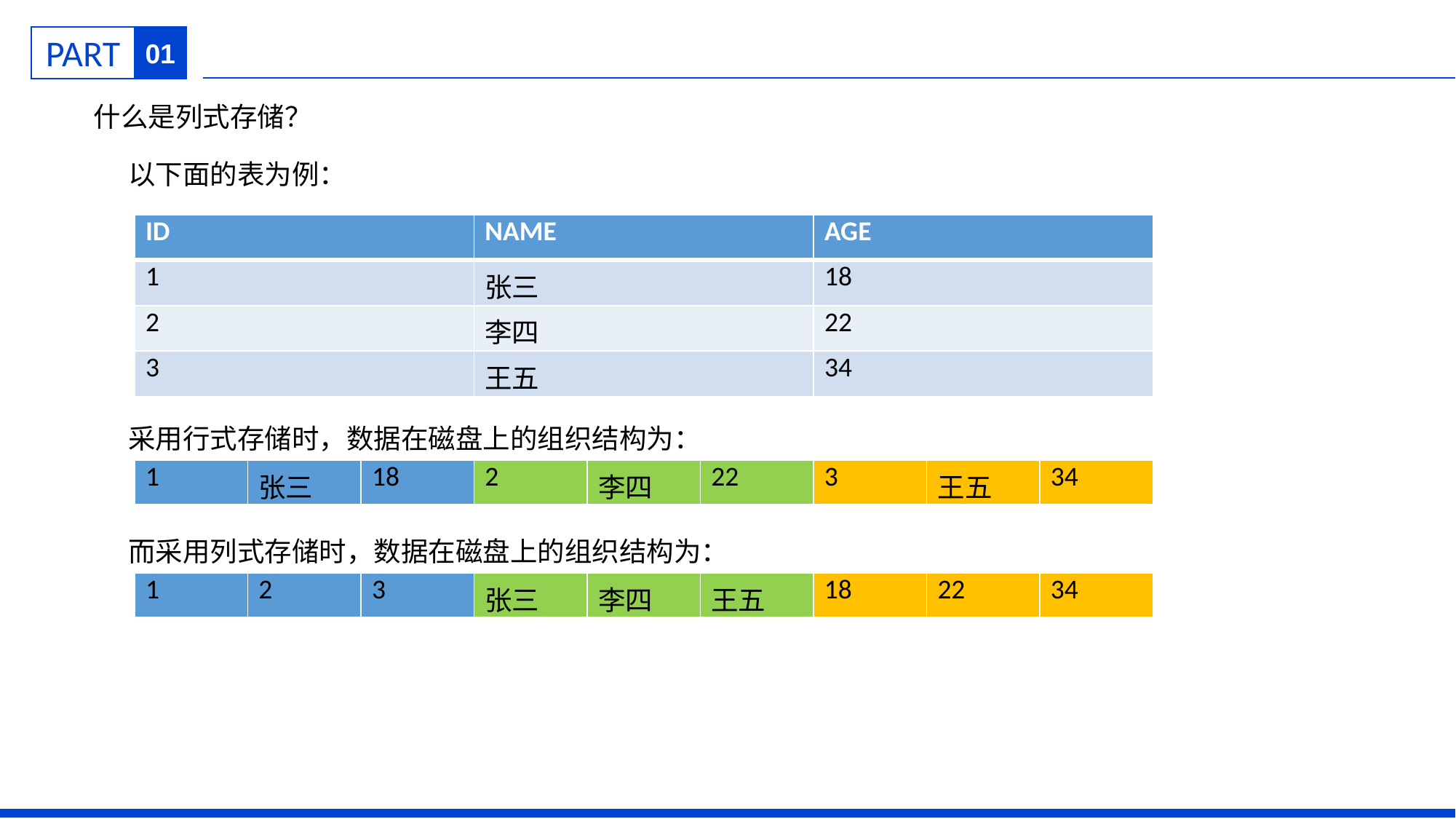

01
什么是列式存储？
以下面的表为例：
| ID | NAME | AGE |
| --- | --- | --- |
| 1 | 张三 | 18 |
| 2 | 李四 | 22 |
| 3 | 王五 | 34 |
采用行式存储时，数据在磁盘上的组织结构为：
| 1 | 张三 | 18 | 2 | 李四 | 22 | 3 | 王五 | 34 |
| --- | --- | --- | --- | --- | --- | --- | --- | --- |
而采用列式存储时，数据在磁盘上的组织结构为：
| 1 | 2 | 3 | 张三 | 李四 | 王五 | 18 | 22 | 34 |
| --- | --- | --- | --- | --- | --- | --- | --- | --- |